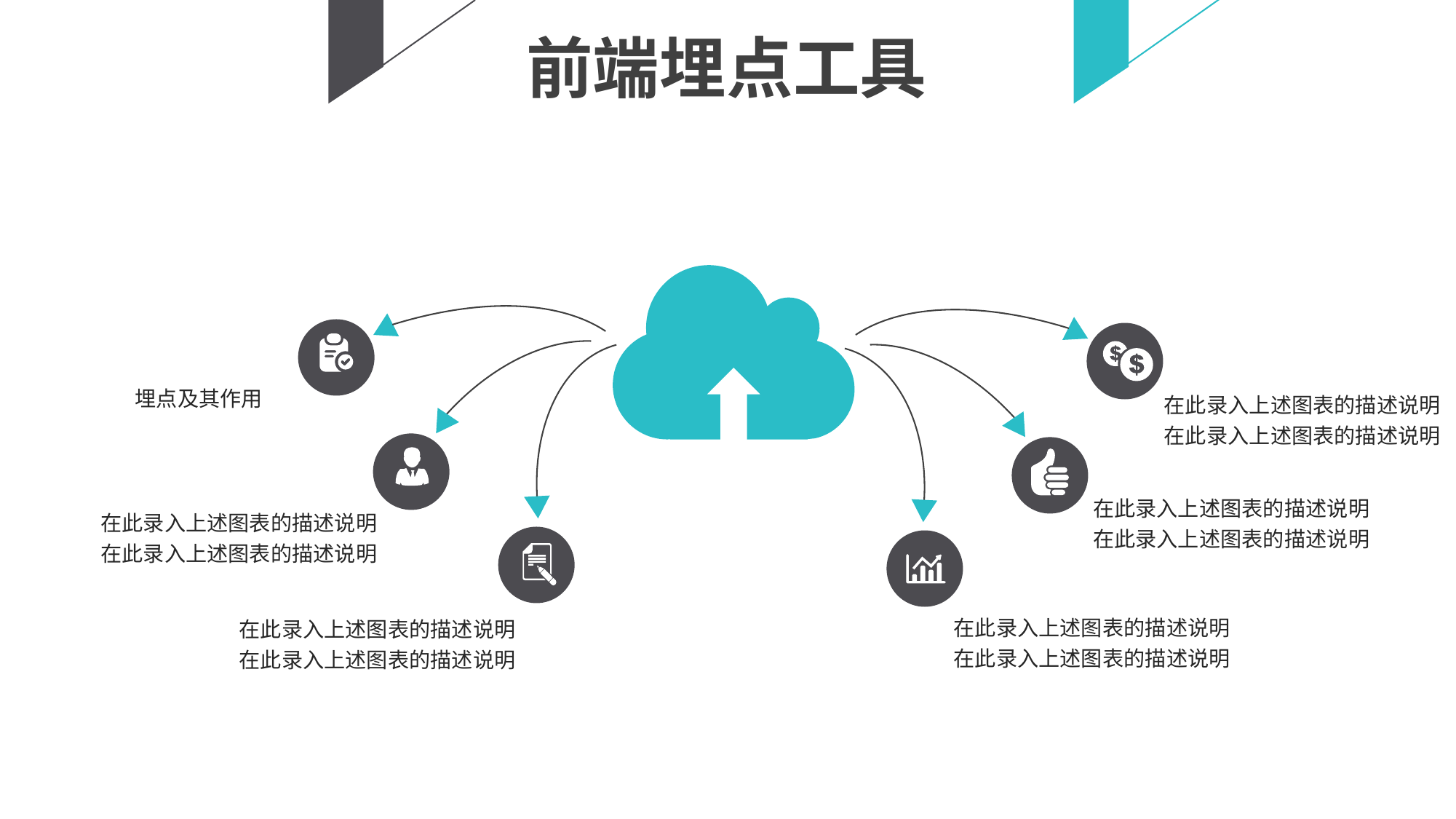

前端埋点工具

埋点及其作用
在此录入上述图表的描述说明在此录入上述图表的描述说明

在此录入上述图表的描述说明在此录入上述图表的描述说明
在此录入上述图表的描述说明在此录入上述图表的描述说明

在此录入上述图表的描述说明在此录入上述图表的描述说明
在此录入上述图表的描述说明在此录入上述图表的描述说明